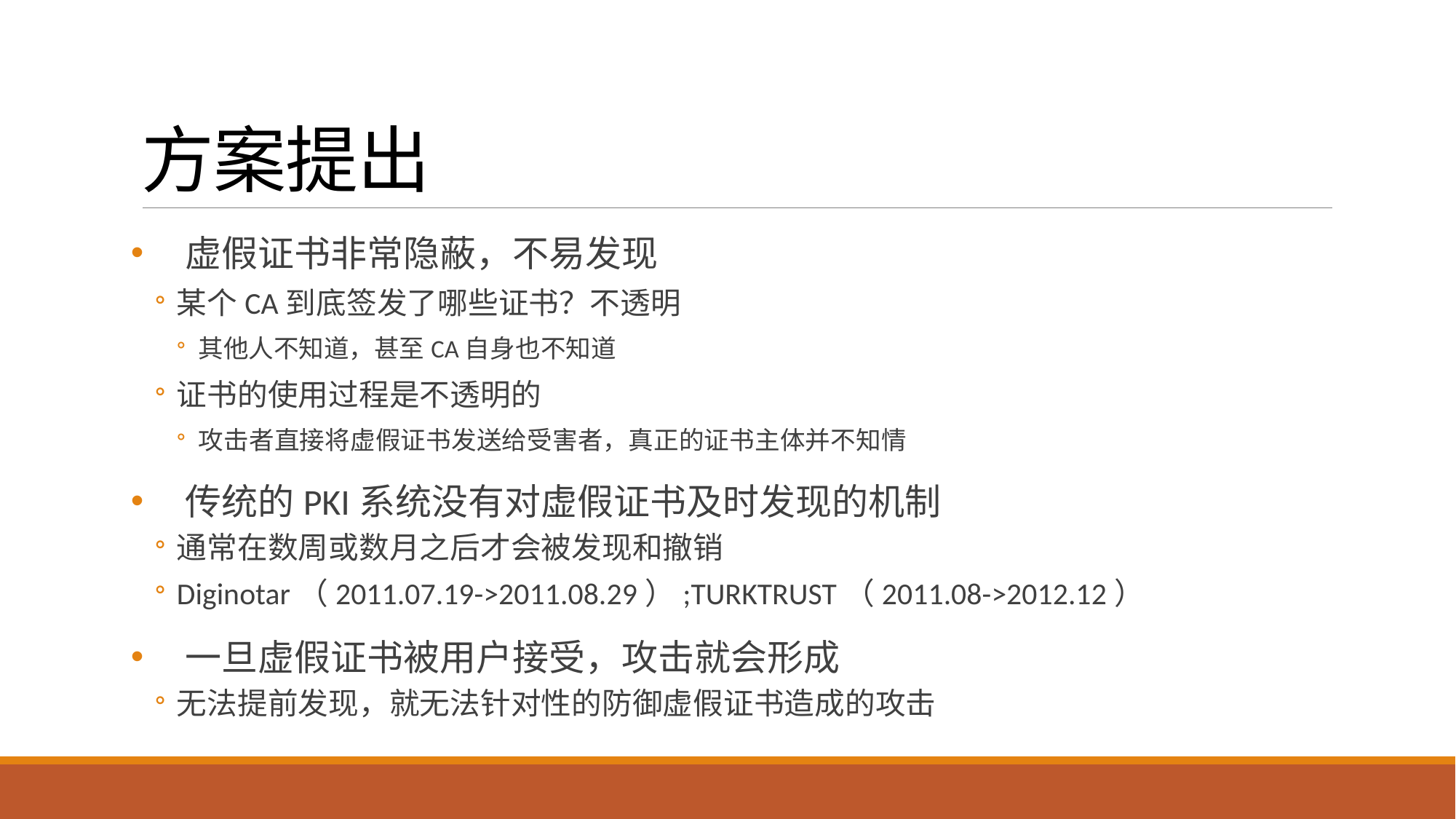

# 方案提出
虚假证书非常隐蔽，不易发现
某个CA到底签发了哪些证书？不透明
其他人不知道，甚至CA自身也不知道
证书的使用过程是不透明的
攻击者直接将虚假证书发送给受害者，真正的证书主体并不知情
传统的PKI系统没有对虚假证书及时发现的机制
通常在数周或数月之后才会被发现和撤销
Diginotar（2011.07.19->2011.08.29）;TURKTRUST（2011.08->2012.12）
一旦虚假证书被用户接受，攻击就会形成
无法提前发现，就无法针对性的防御虚假证书造成的攻击